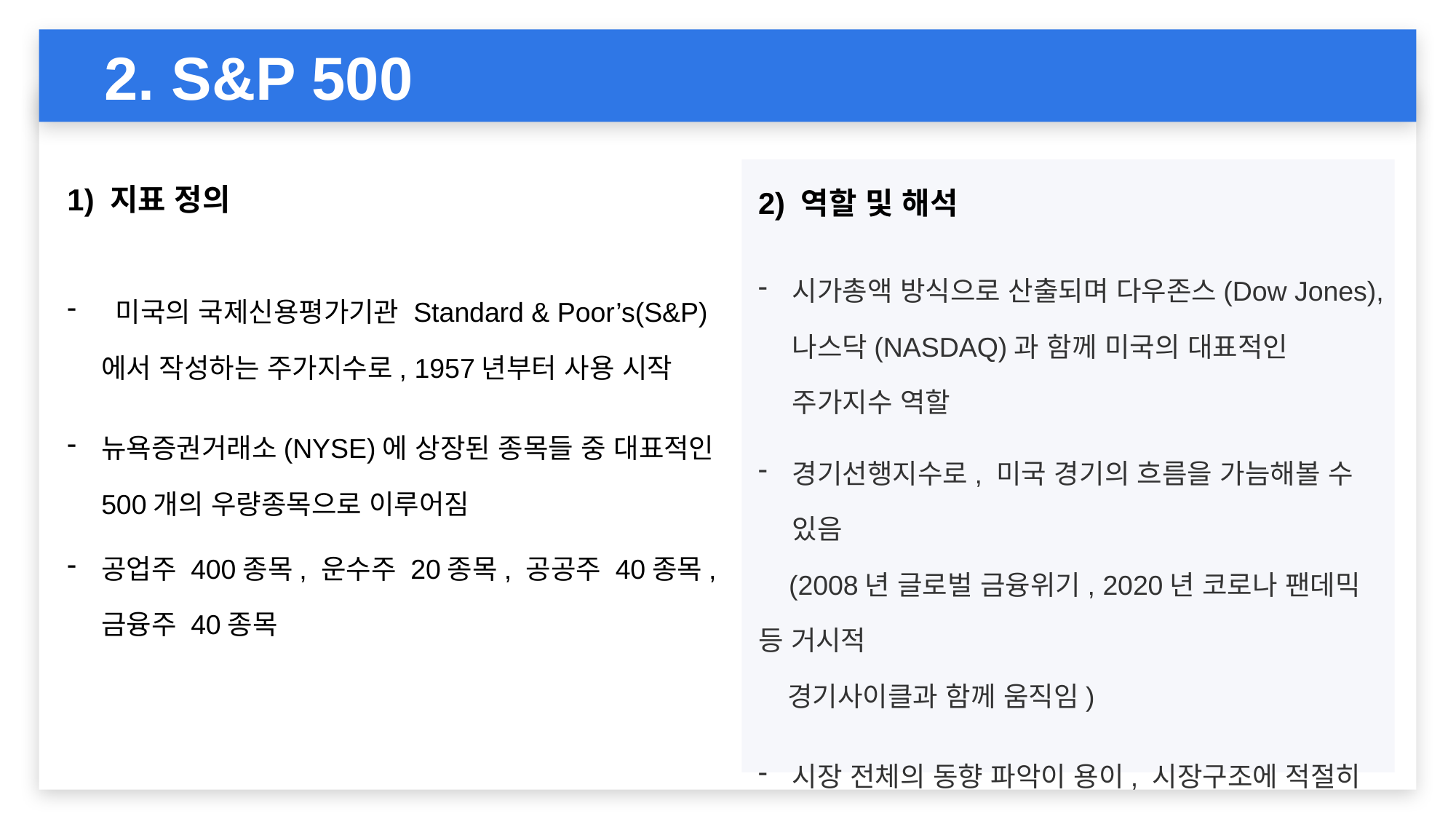

2. S&P 500

1) 지표 정의

 미국의 국제신용평가기관 Standard & Poor’s(S&P)에서 작성하는 주가지수로, 1957년부터 사용 시작

뉴욕증권거래소(NYSE)에 상장된 종목들 중 대표적인 500개의 우량종목으로 이루어짐

공업주 400종목, 운수주 20종목, 공공주 40종목, 금융주 40종목
2) 역할 및 해석

시가총액 방식으로 산출되며 다우존스(Dow Jones), 나스닥(NASDAQ)과 함께 미국의 대표적인 주가지수 역할

경기선행지수로, 미국 경기의 흐름을 가늠해볼 수 있음
    (2008년 글로벌 금융위기, 2020년 코로나 팬데믹 등 거시적
   경기사이클과 함께 움직임)

시장 전체의 동향 파악이 용이, 시장구조에 적절히 대응 가능
but, 대형주의 영향을 크게 받고 투자자가 느끼는 주가의 변동추이와 S&P500 지수의 움직임이 차이를 보일 수 있음